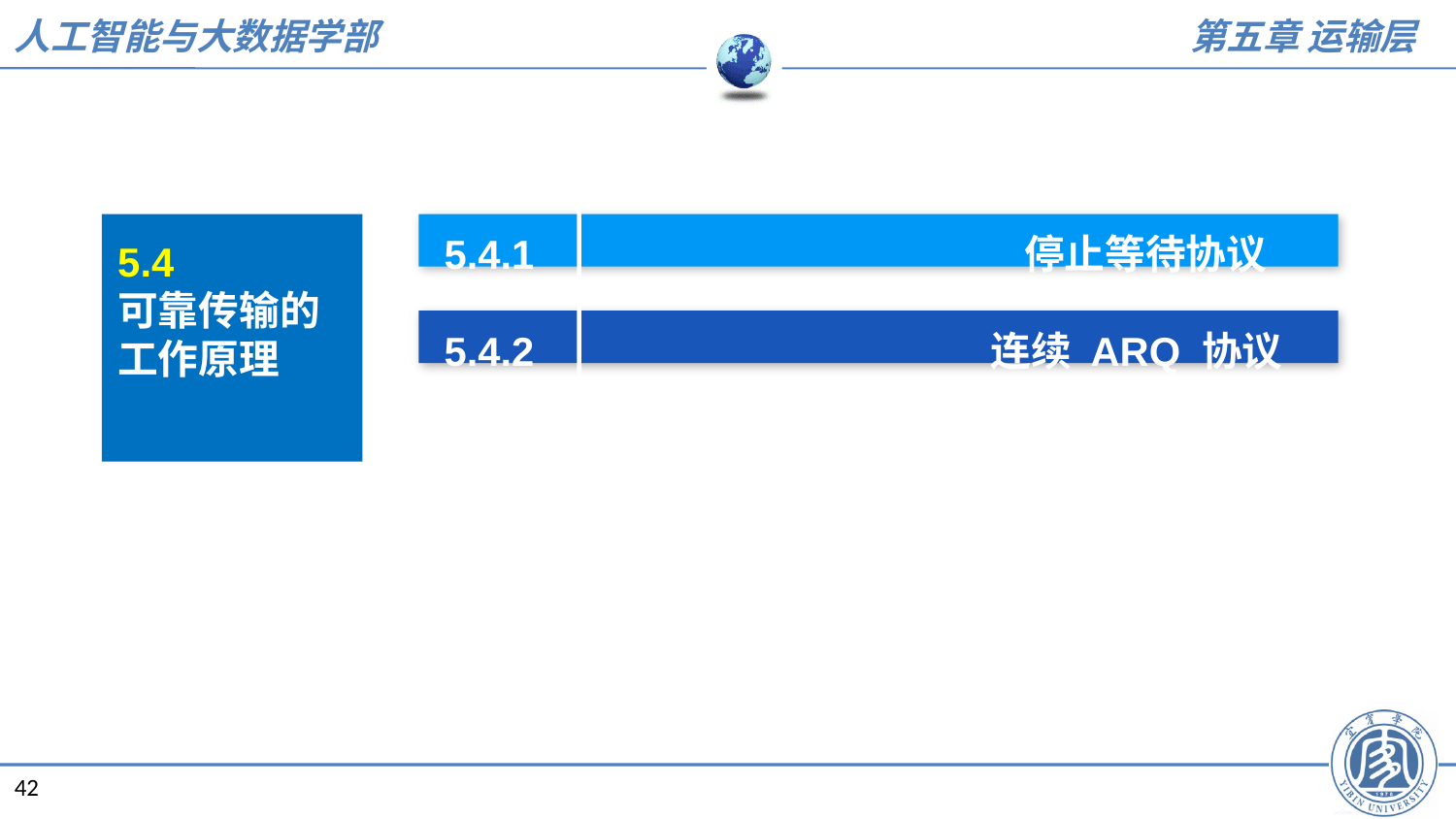

5.4.1                                           停止等待协议
5.4.2                                        连续 ARQ 协议

5.4
可靠传输的工作原理

42